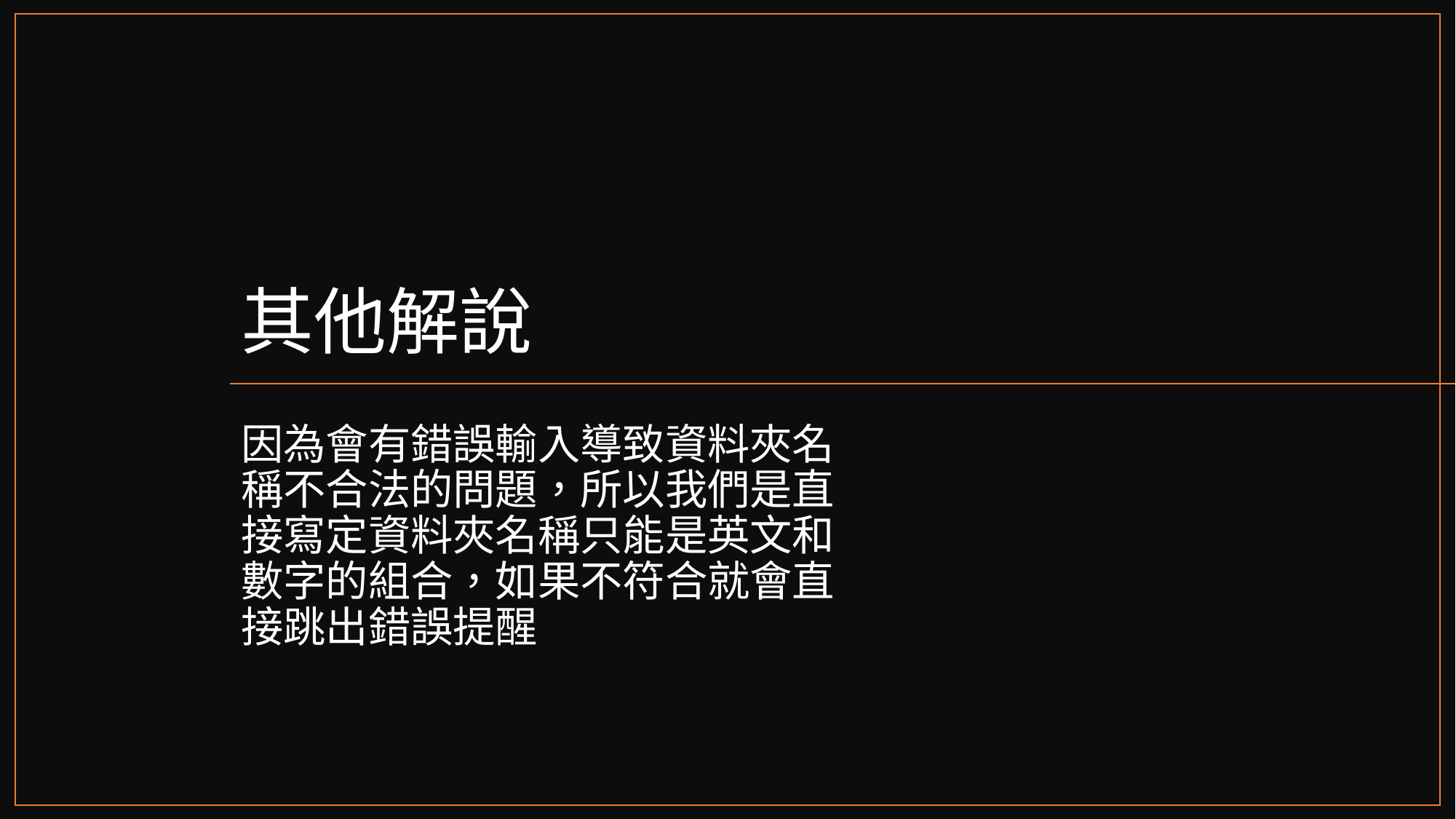

# 其他解說
因為會有錯誤輸入導致資料夾名稱不合法的問題，所以我們是直接寫定資料夾名稱只能是英文和數字的組合，如果不符合就會直接跳出錯誤提醒